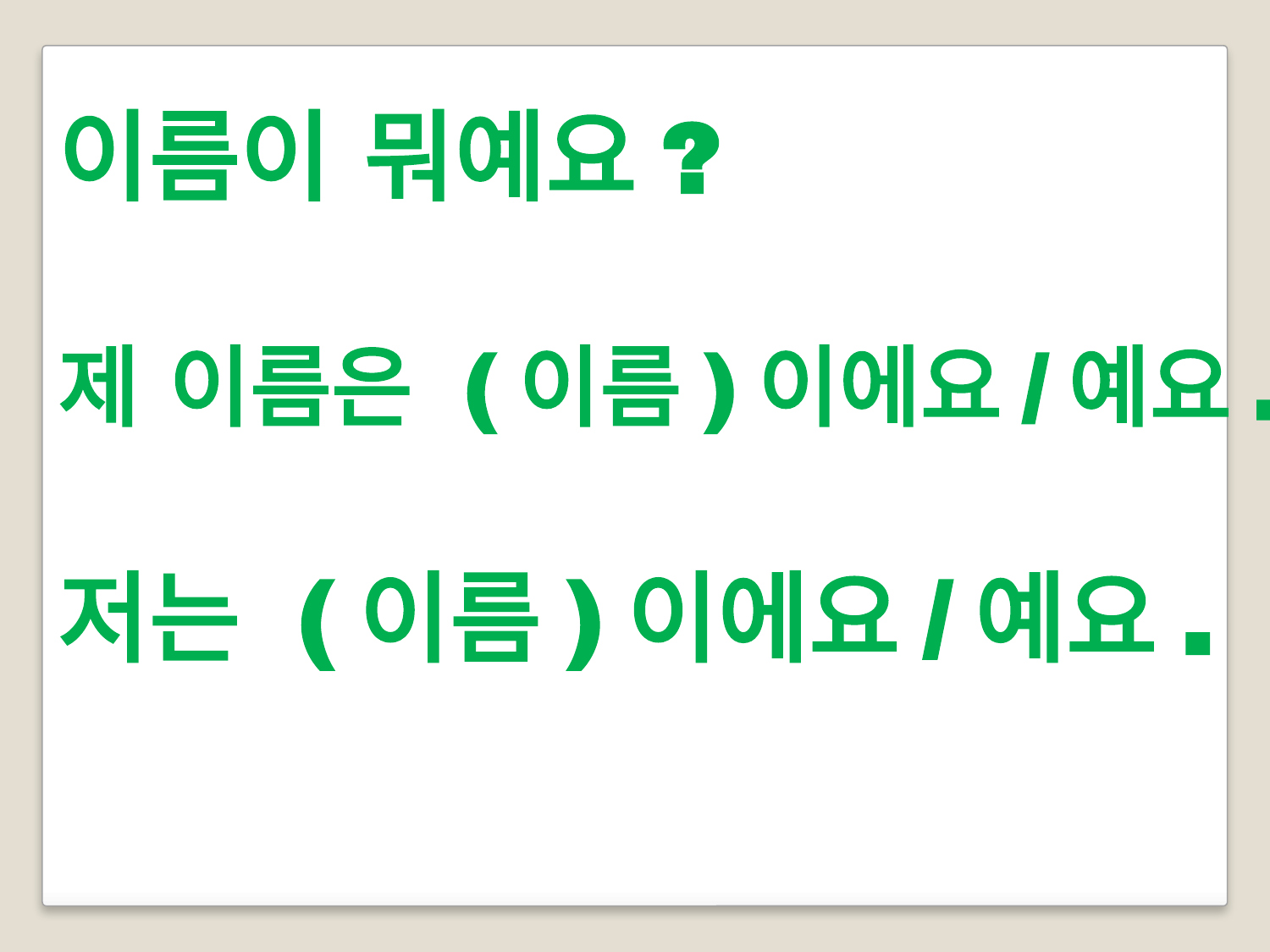

이름이 뭐예요?

제 이름은 (이름)이에요/예요.

저는 (이름)이에요/예요.